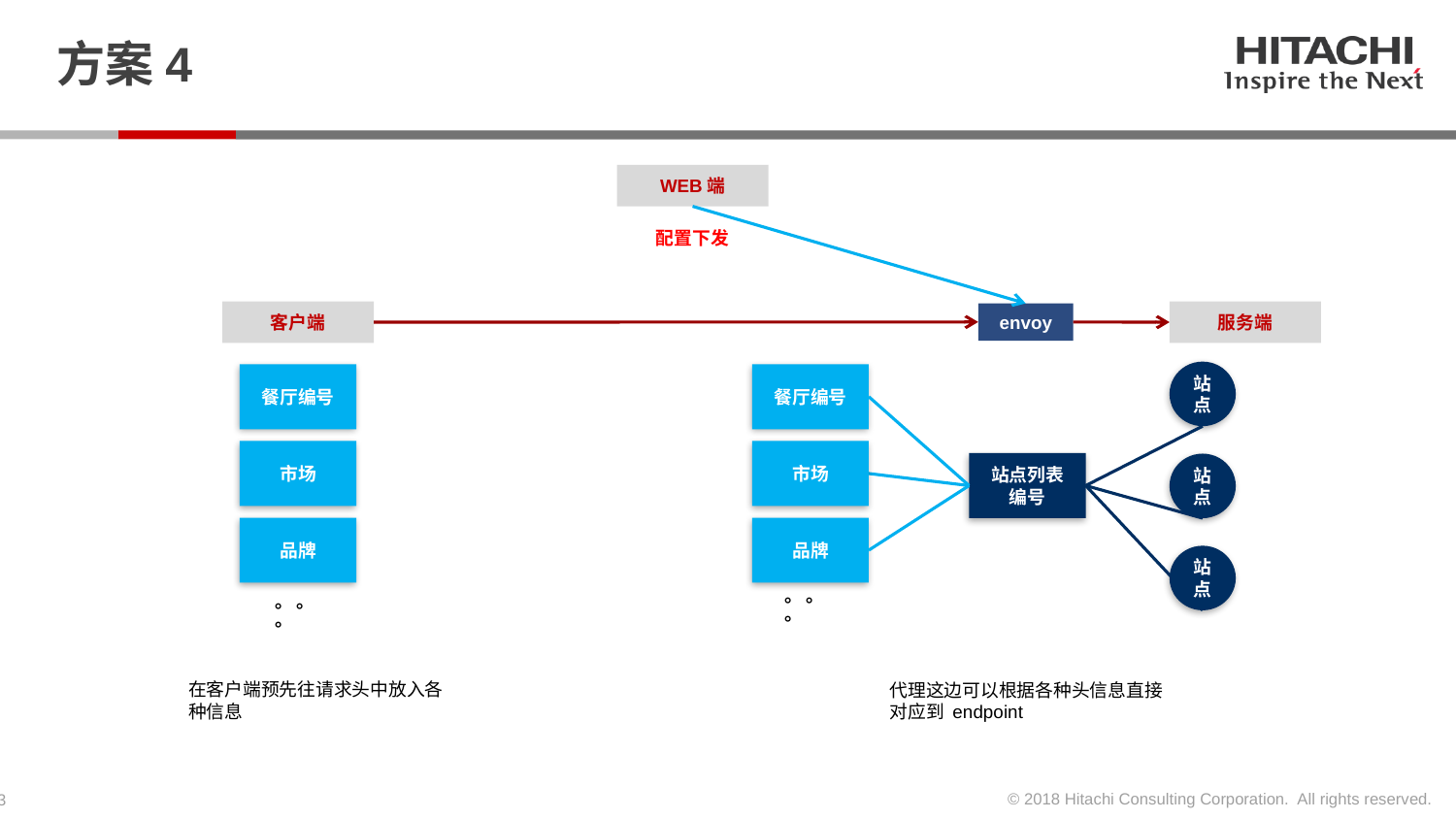

# 方案4
WEB端
配置下发
服务端
客户端
envoy
站点
餐厅编号
餐厅编号
市场
市场
站点列表
编号
站点
品牌
品牌
站点
。。。
。。。
在客户端预先往请求头中放入各种信息
代理这边可以根据各种头信息直接对应到 endpoint